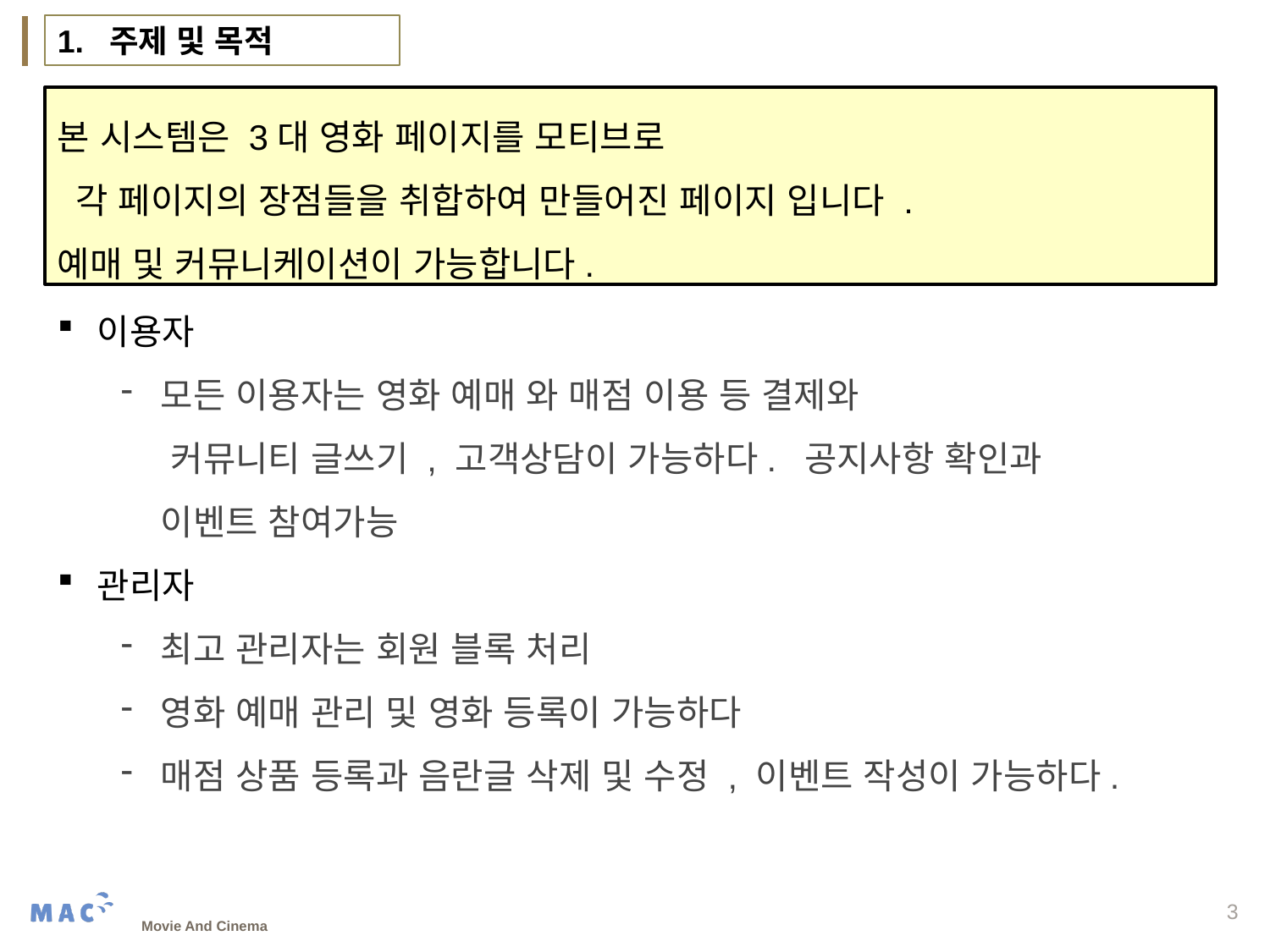

1.  주제 및 목적
본 시스템은 3대 영화 페이지를 모티브로
 각 페이지의 장점들을 취합하여 만들어진 페이지 입니다 .
예매 및 커뮤니케이션이 가능합니다.
이용자
모든 이용자는 영화 예매 와 매점 이용 등 결제와
 커뮤니티 글쓰기 , 고객상담이 가능하다.  공지사항 확인과
이벤트 참여가능
관리자
최고 관리자는 회원 블록 처리
영화 예매 관리 및 영화 등록이 가능하다
매점 상품 등록과 음란글 삭제 및 수정 , 이벤트 작성이 가능하다.

3